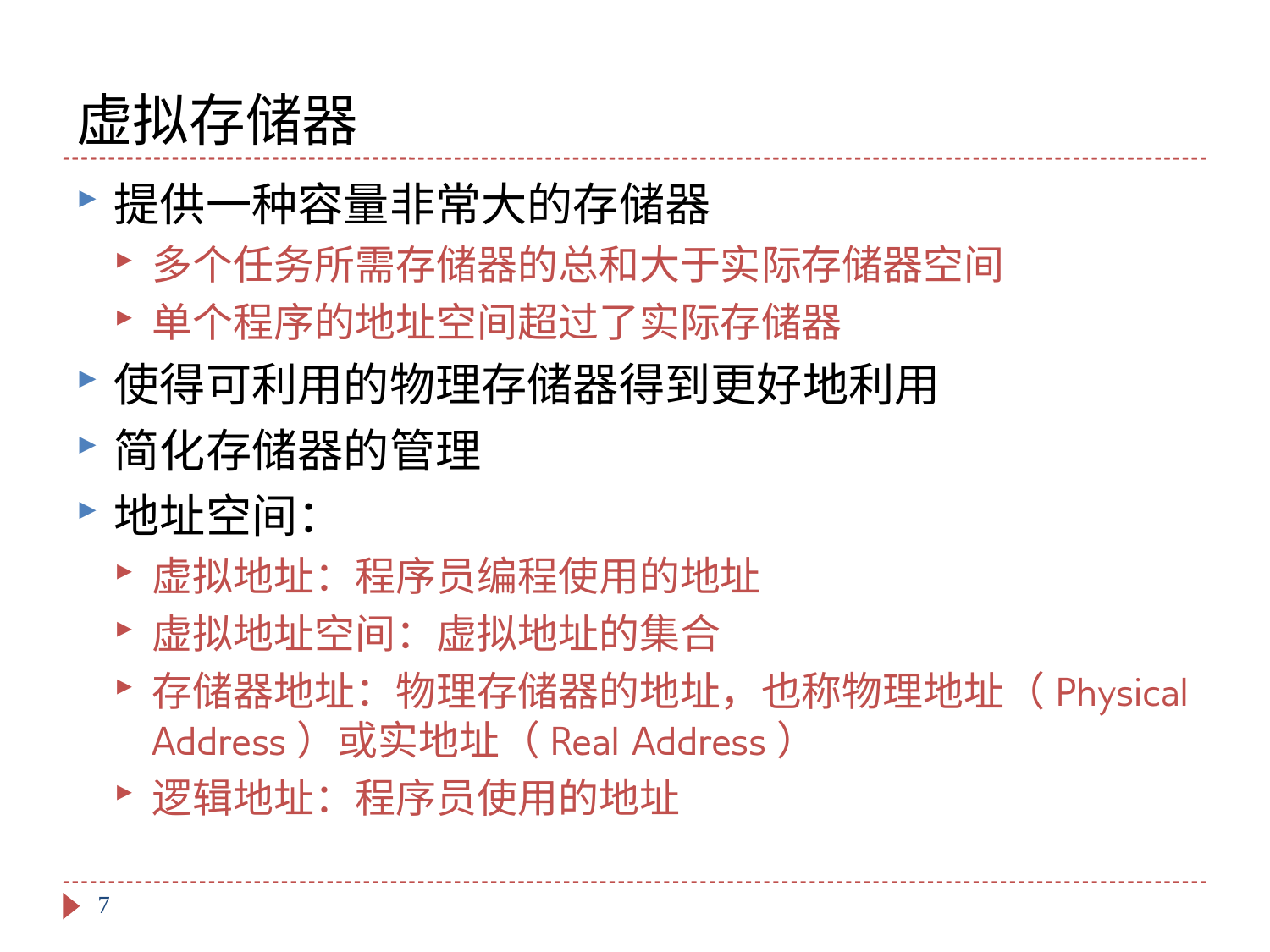

# 虚拟存储器
提供一种容量非常大的存储器
多个任务所需存储器的总和大于实际存储器空间
单个程序的地址空间超过了实际存储器
使得可利用的物理存储器得到更好地利用
简化存储器的管理
地址空间：
虚拟地址：程序员编程使用的地址
虚拟地址空间：虚拟地址的集合
存储器地址：物理存储器的地址，也称物理地址（Physical Address）或实地址（Real Address）
逻辑地址：程序员使用的地址

7